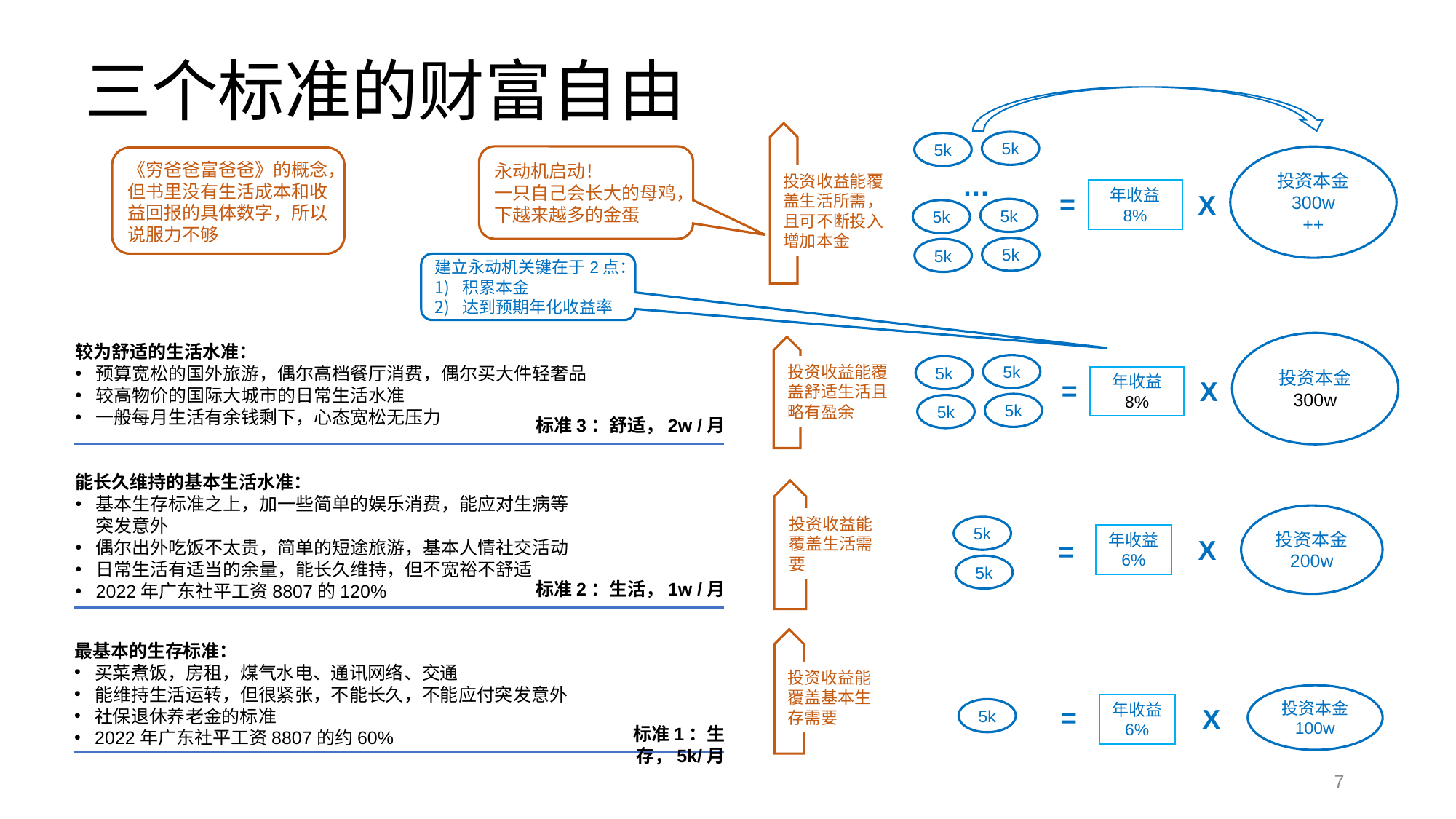

# 三个标准的财富自由

5k
5k
投资本金
300w
++
…
投资收益能覆盖生活所需，且可不断投入增加本金
年收益
8%
=
X

5k
5k
5k
5k
永动机启动！
一只自己会长大的母鸡，下越来越多的金蛋
《穷爸爸富爸爸》的概念，
但书里没有生活成本和收益回报的具体数字，所以说服力不够
建立永动机关键在于2点：
积累本金
达到预期年化收益率
投资本金
300w
5k
投资收益能覆盖舒适生活且略有盈余
5k
年收益
8%
=
X

5k
5k
较为舒适的生活水准：
预算宽松的国外旅游，偶尔高档餐厅消费，偶尔买大件轻奢品
较高物价的国际大城市的日常生活水准
一般每月生活有余钱剩下，心态宽松无压力
标准3：舒适，2w /月
能长久维持的基本生活水准：
基本生存标准之上，加一些简单的娱乐消费，能应对生病等突发意外
偶尔出外吃饭不太贵，简单的短途旅游，基本人情社交活动
日常生活有适当的余量，能长久维持，但不宽裕不舒适
2022年广东社平工资8807的120%
标准2：生活，1w /月
投资本金
200w
投资收益能覆盖生活需要
5k
年收益
6%
X

=
5k
投资收益能覆盖基本生存需要

投资本金
100w
年收益
6%
=
X
5k
最基本的生存标准：
买菜煮饭，房租，煤气水电、通讯网络、交通
能维持生活运转，但很紧张，不能长久，不能应付突发意外
社保退休养老金的标准
2022年广东社平工资8807的约60%
标准1：生存，5k/月
7